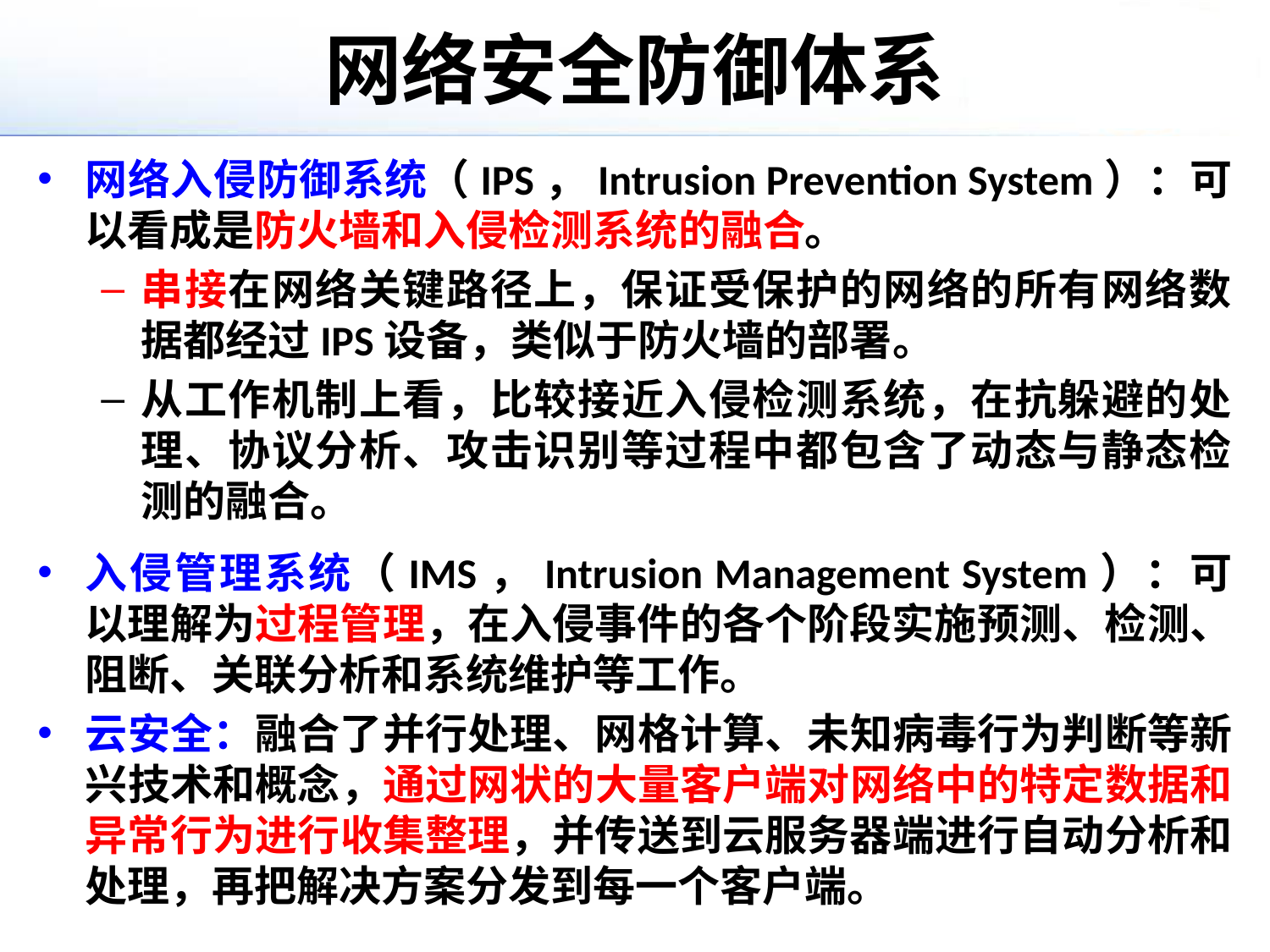

# 网络安全防御体系
网络入侵防御系统（IPS，Intrusion Prevention System）：可以看成是防火墙和入侵检测系统的融合。
串接在网络关键路径上，保证受保护的网络的所有网络数据都经过IPS设备，类似于防火墙的部署。
从工作机制上看，比较接近入侵检测系统，在抗躲避的处理、协议分析、攻击识别等过程中都包含了动态与静态检测的融合。
入侵管理系统（IMS，Intrusion Management System）：可以理解为过程管理，在入侵事件的各个阶段实施预测、检测、阻断、关联分析和系统维护等工作。
云安全：融合了并行处理、网格计算、未知病毒行为判断等新兴技术和概念，通过网状的大量客户端对网络中的特定数据和异常行为进行收集整理，并传送到云服务器端进行自动分析和处理，再把解决方案分发到每一个客户端。